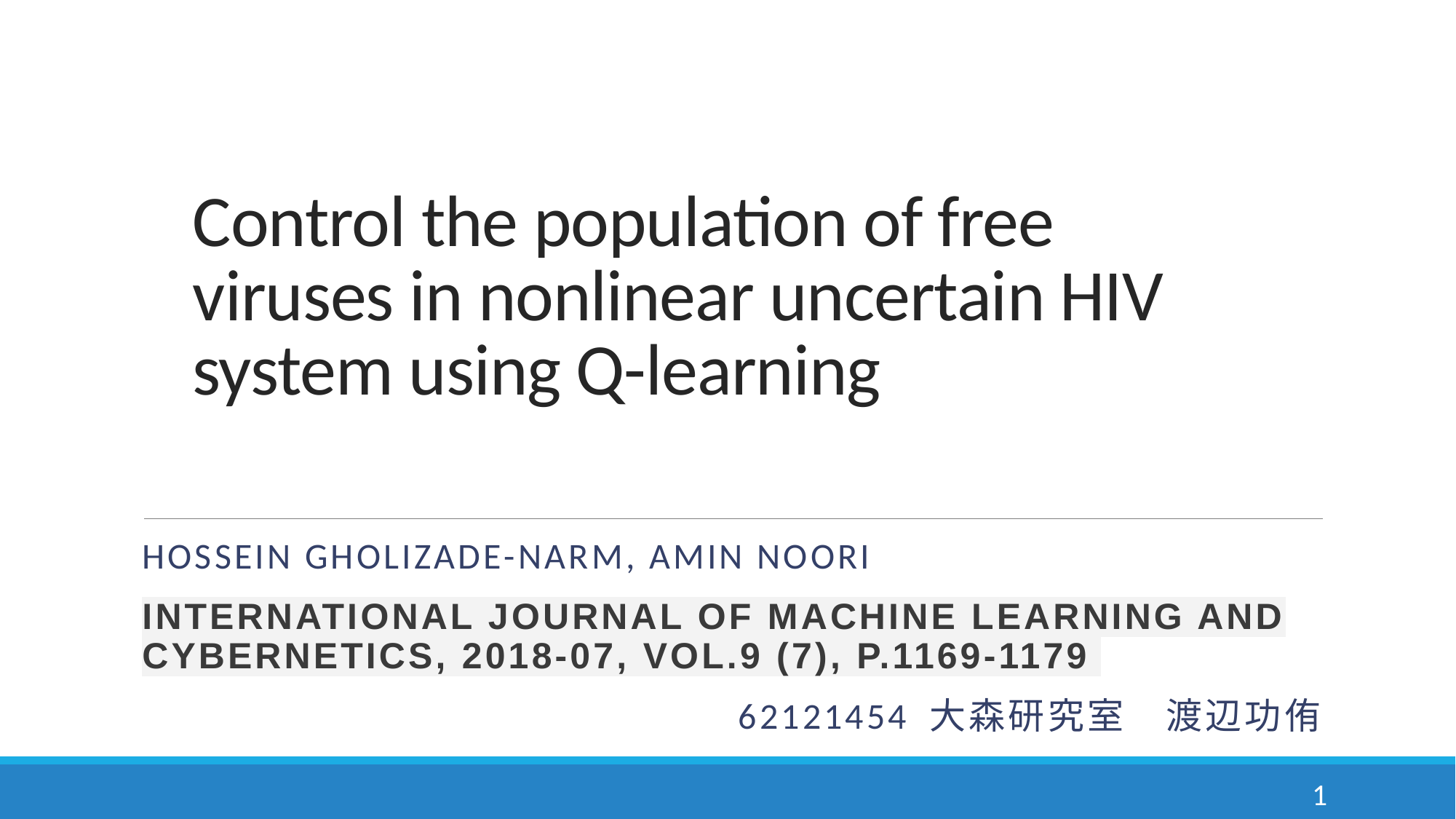

# Control the population of free viruses in nonlinear uncertain HIV system using Q-learning
Hossein Gholizade-Narm, Amin Noori
International journal of machine learning and cybernetics, 2018-07, Vol.9 (7), p.1169-1179
62121454 大森研究室　渡辺功侑
1